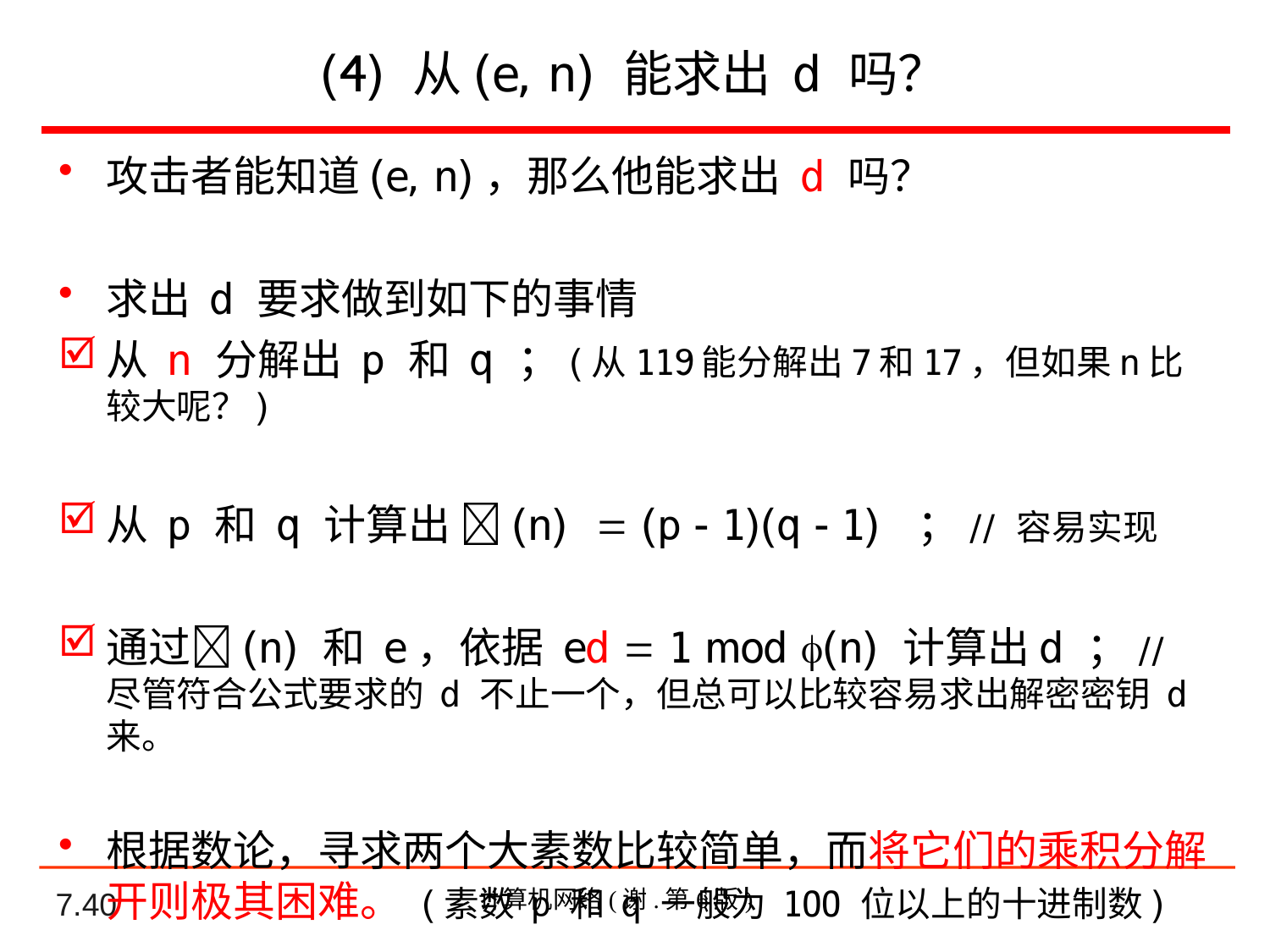

# (4) 从(e, n) 能求出 d 吗？
攻击者能知道(e, n)，那么他能求出 d 吗？

求出 d 要求做到如下的事情
从 n 分解出 p 和 q ；(从119能分解出7和17，但如果n比较大呢？)

从 p 和 q 计算出 φ(n)  = (p − 1)(q − 1)  ；// 容易实现

通过φ(n) 和 e，依据 ed = 1 mod φ(n) 计算出d ；// 尽管符合公式要求的 d 不止一个，但总可以比较容易求出解密密钥 d 来。

根据数论，寻求两个大素数比较简单，而将它们的乘积分解开则极其困难。 (素数 p 和 q 一般为 100 位以上的十进制数)